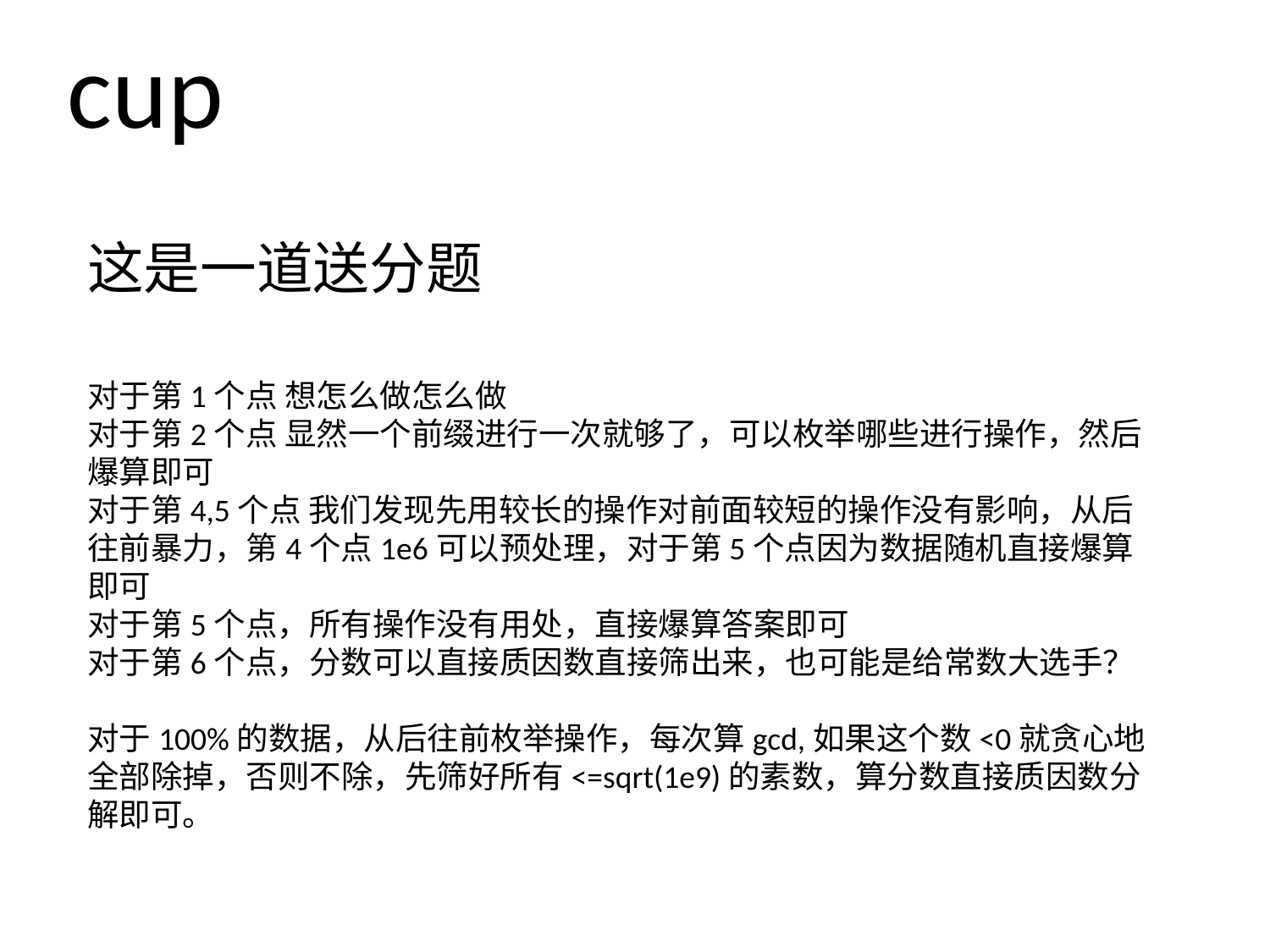

cup
这是一道送分题

对于第1个点 想怎么做怎么做
对于第2个点 显然一个前缀进行一次就够了，可以枚举哪些进行操作，然后爆算即可
对于第4,5个点 我们发现先用较长的操作对前面较短的操作没有影响，从后往前暴力，第4个点1e6可以预处理，对于第5个点因为数据随机直接爆算即可
对于第5个点，所有操作没有用处，直接爆算答案即可
对于第6个点，分数可以直接质因数直接筛出来，也可能是给常数大选手？

对于100%的数据，从后往前枚举操作，每次算gcd,如果这个数<0就贪心地全部除掉，否则不除，先筛好所有<=sqrt(1e9)的素数，算分数直接质因数分解即可。